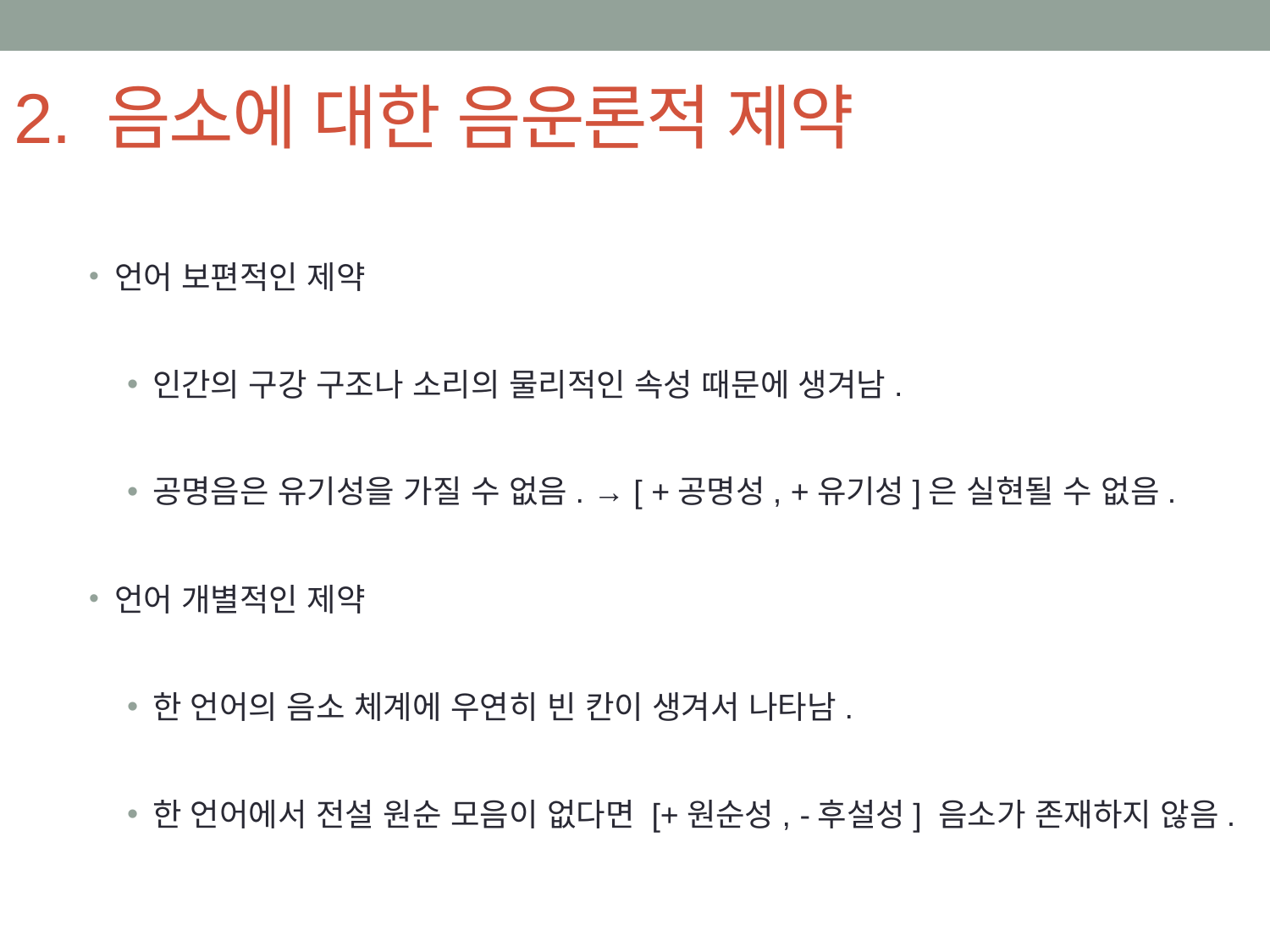

# 2. 음소에 대한 음운론적 제약

언어 보편적인 제약

인간의 구강 구조나 소리의 물리적인 속성 때문에 생겨남.

공명음은 유기성을 가질 수 없음. → [ +공명성, +유기성]은 실현될 수 없음.

언어 개별적인 제약

한 언어의 음소 체계에 우연히 빈 칸이 생겨서 나타남.

한 언어에서 전설 원순 모음이 없다면 [+원순성, -후설성] 음소가 존재하지 않음.